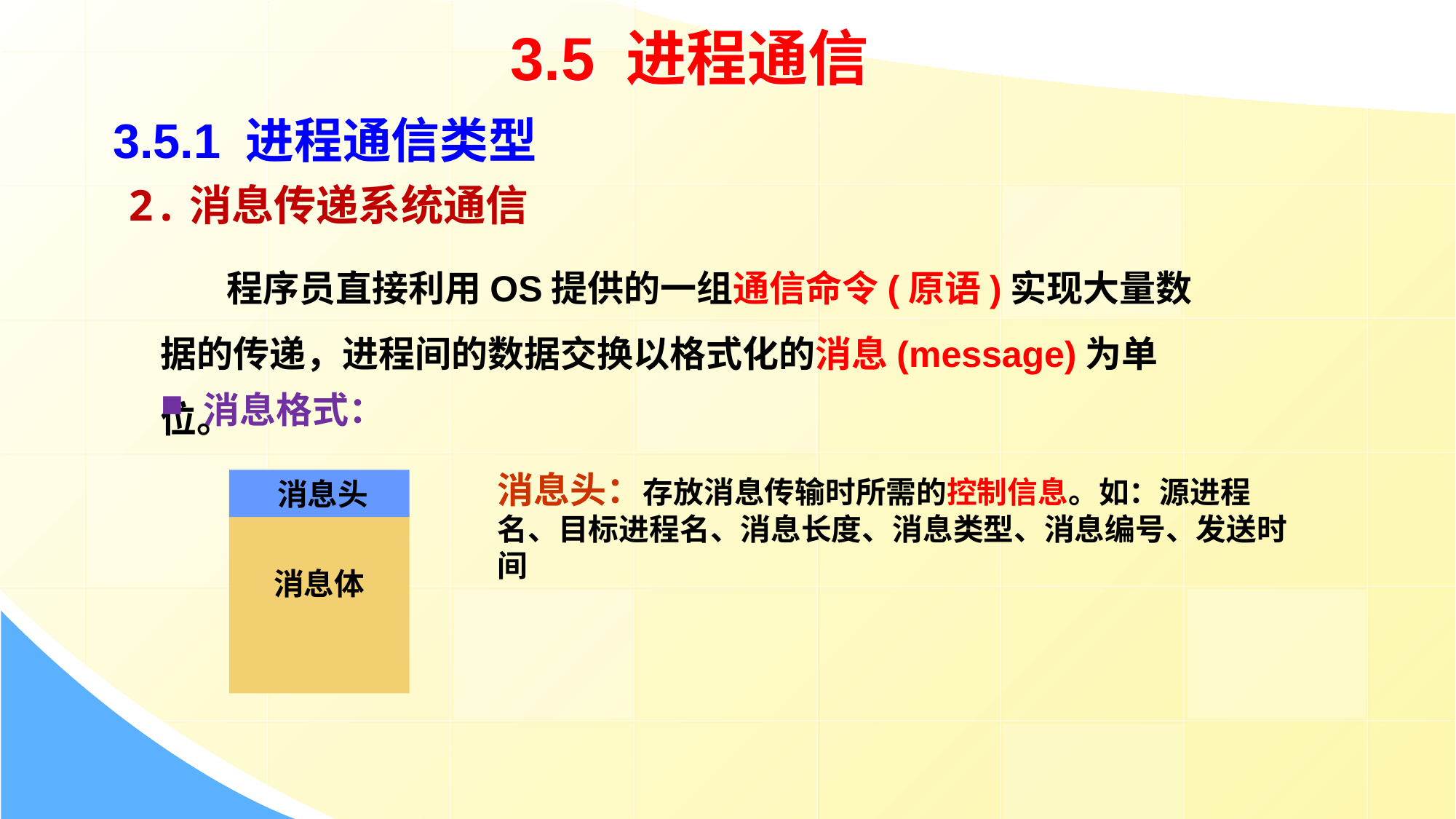

3.5 进程通信
3.5.1 进程通信类型
2.消息传递系统通信
       程序员直接利用OS提供的一组通信命令(原语)实现大量数据的传递，进程间的数据交换以格式化的消息(message)为单位。
 消息格式：
消息头：存放消息传输时所需的控制信息。如：源进程名、目标进程名、消息长度、消息类型、消息编号、发送时间
 消息头

消息体